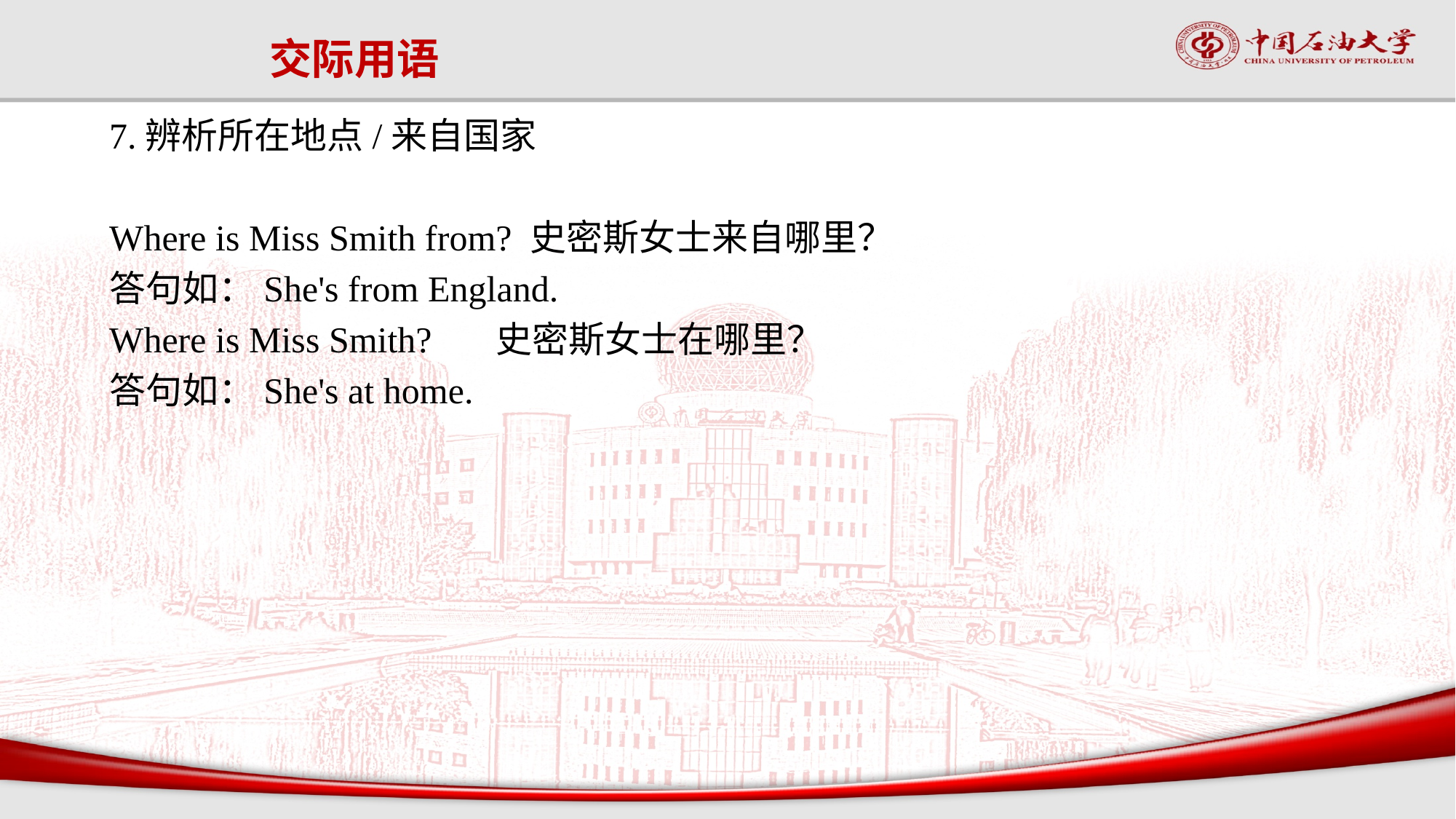

# 交际用语
7.辨析所在地点/来自国家

Where is Miss Smith from? 史密斯女士来自哪里？
答句如：She's from England.
Where is Miss Smith?      史密斯女士在哪里？
答句如：She's at home.